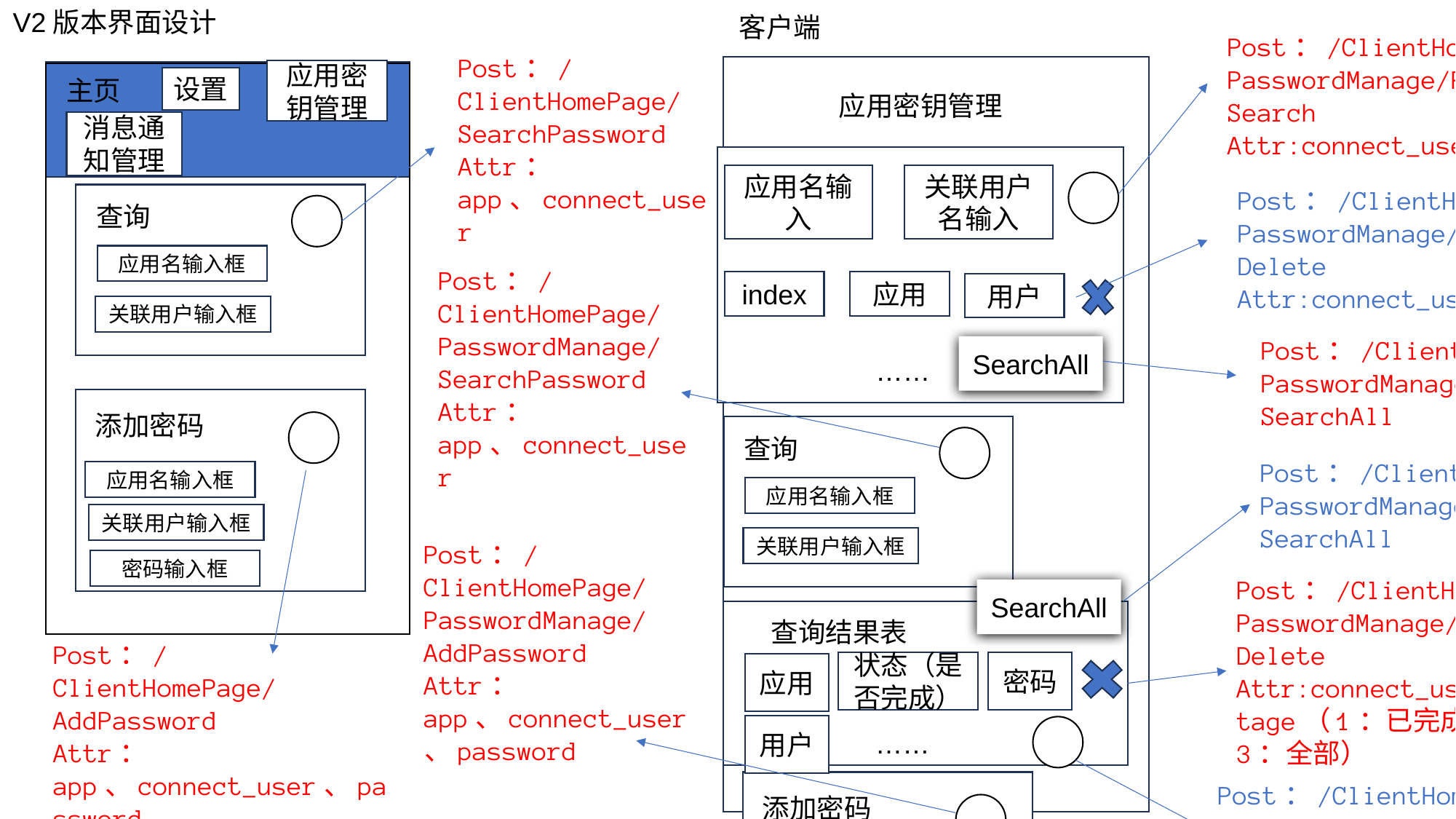

V2版本界面设计
客户端
Post：/ClientHomePage/PasswordManage/Password-Search
Attr:connect_user、app
Post：/ClientHomePage/SearchPassword
Attr：app、connect_user

应用密钥管理

主页
设置
应用密钥管理
消息通知管理

关联用户名输入
应用名输入

Post：/ClientHomePage/PasswordManage/Password-Delete
Attr:connect_user、app

查询

应用名输入框
关联用户输入框
Post：/ClientHomePage/ PasswordManage/ SearchPassword
Attr：app、connect_user

index
应用
用户
Post：/ClientHomePage/PasswordManage/Password-SearchAll
SearchAll
……

添加密码

应用名输入框
关联用户输入框
密码输入框

查询

应用名输入框
关联用户输入框
Post：/ClientHomePage/PasswordManage/Result-SearchAll
Post：/ClientHomePage/ PasswordManage/ AddPassword
Attr：app、connect_user、password
Post：/ClientHomePage/PasswordManage/Result-Delete
Attr:connect_user、app、stage（1：已完成、2：未完成、3：全部）
SearchAll

查询结果表
密码

应用
……
Post：/ClientHomePage/AddPassword
Attr：app、connect_user、password
状态（是否完成）
用户

添加密码

应用名输入框
关联用户输入框
密码输入框
Post：/ClientHomePage/PasswordManage/Result-Search
Attr:connect_user、app、stage（1：已完成、2：未完成、3：全部）